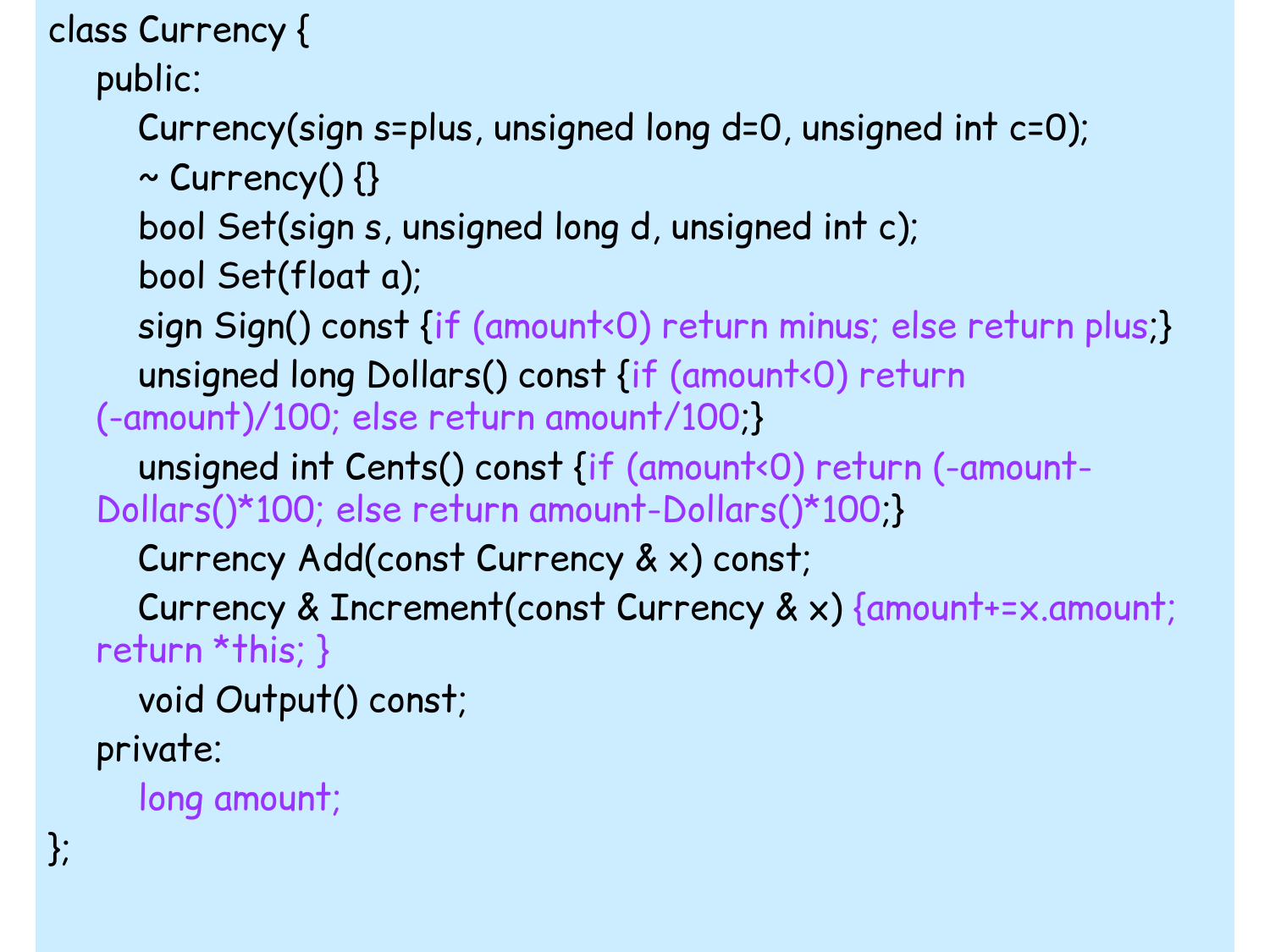

class Currency {
	public:
	    Currency(sign s=plus, unsigned long d=0, unsigned int c=0);
	    ~ Currency() {}
	    bool Set(sign s, unsigned long d, unsigned int c);
	    bool Set(float a);
	    sign Sign() const {if (amount<0) return minus; else return plus;}
	    unsigned long Dollars() const {if (amount<0) return (-amount)/100; else return amount/100;}
	    unsigned int Cents() const {if (amount<0) return (-amount-Dollars()*100; else return amount-Dollars()*100;}
	    Currency Add(const Currency & x) const;
	    Currency & Increment(const Currency & x) {amount+=x.amount; return *this; }
	    void Output() const;
	private:
	    long amount;
};
# 1.4	类
19.9.4
32